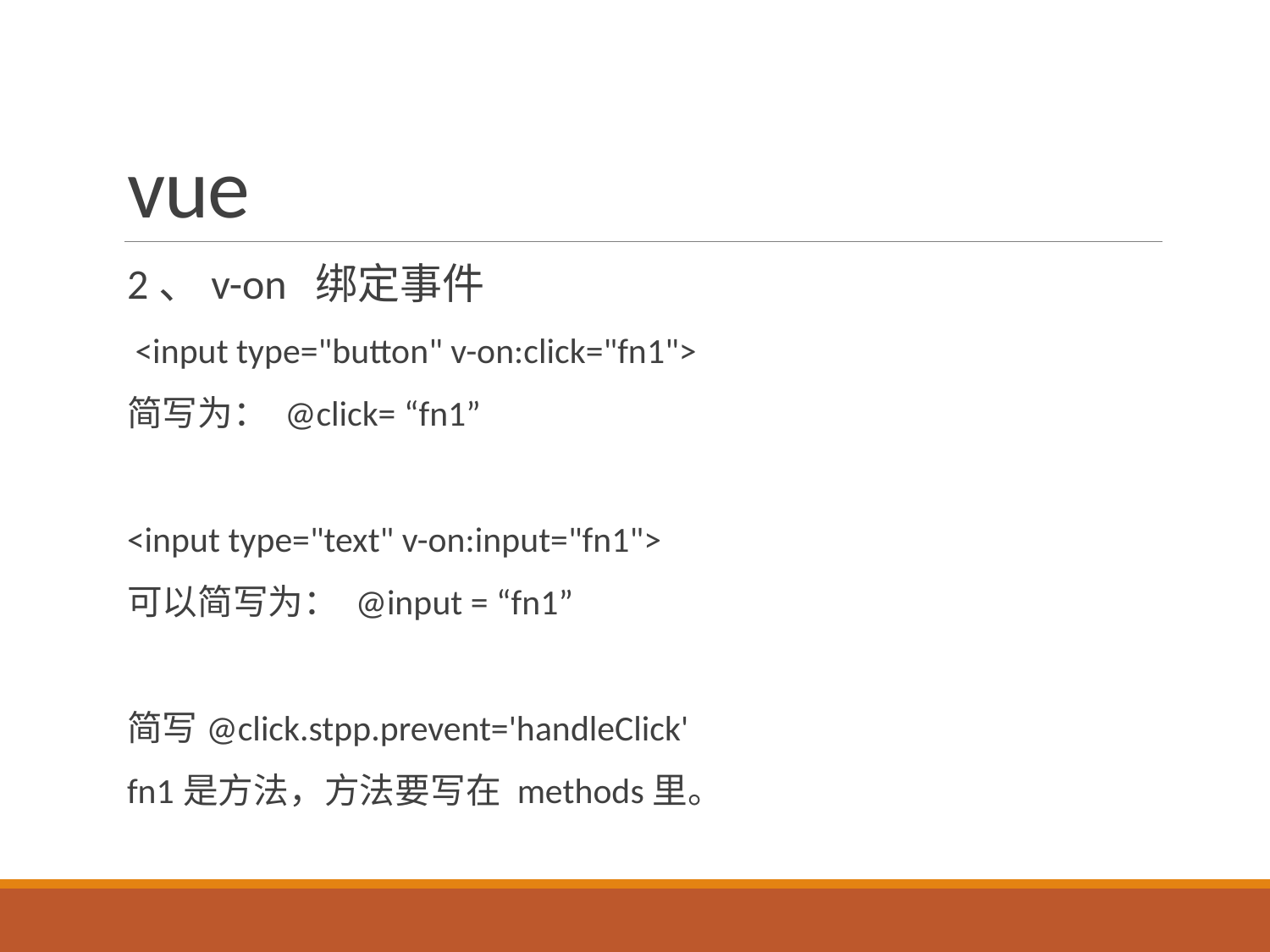

# vue
2、v-on  绑定事件
 <input type="button" v-on:click="fn1">
简写为： @click= “fn1”

<input type="text" v-on:input="fn1">
可以简写为： @input = “fn1”

简写@click.stpp.prevent='handleClick'
fn1是方法，方法要写在 methods里。